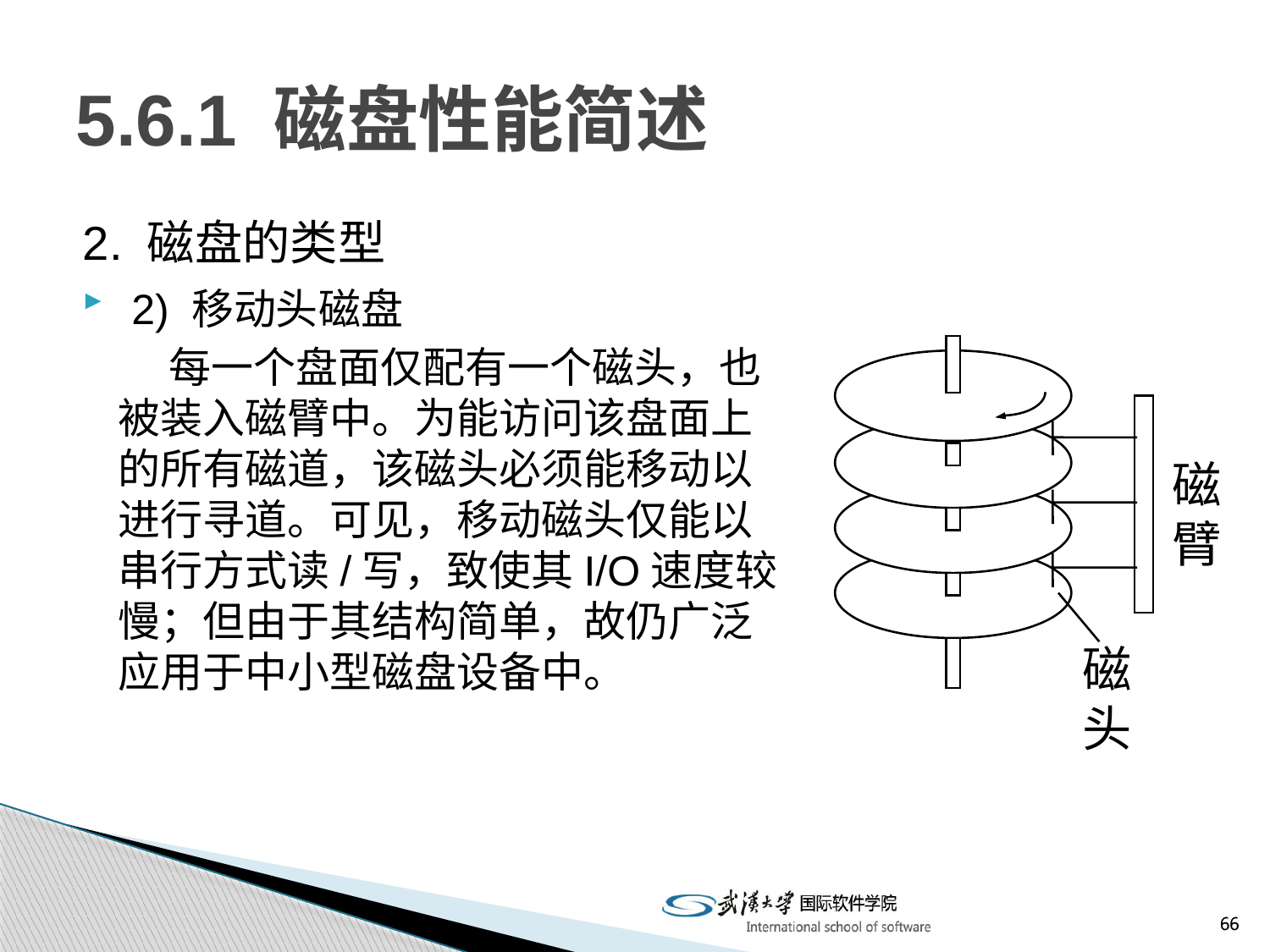

# 5.6.1 磁盘性能简述
2. 磁盘的类型
 2) 移动头磁盘
        每一个盘面仅配有一个磁头，也被装入磁臂中。为能访问该盘面上的所有磁道，该磁头必须能移动以进行寻道。可见，移动磁头仅能以串行方式读/写，致使其I/O速度较慢；但由于其结构简单，故仍广泛应用于中小型磁盘设备中。

磁臂

磁头
66